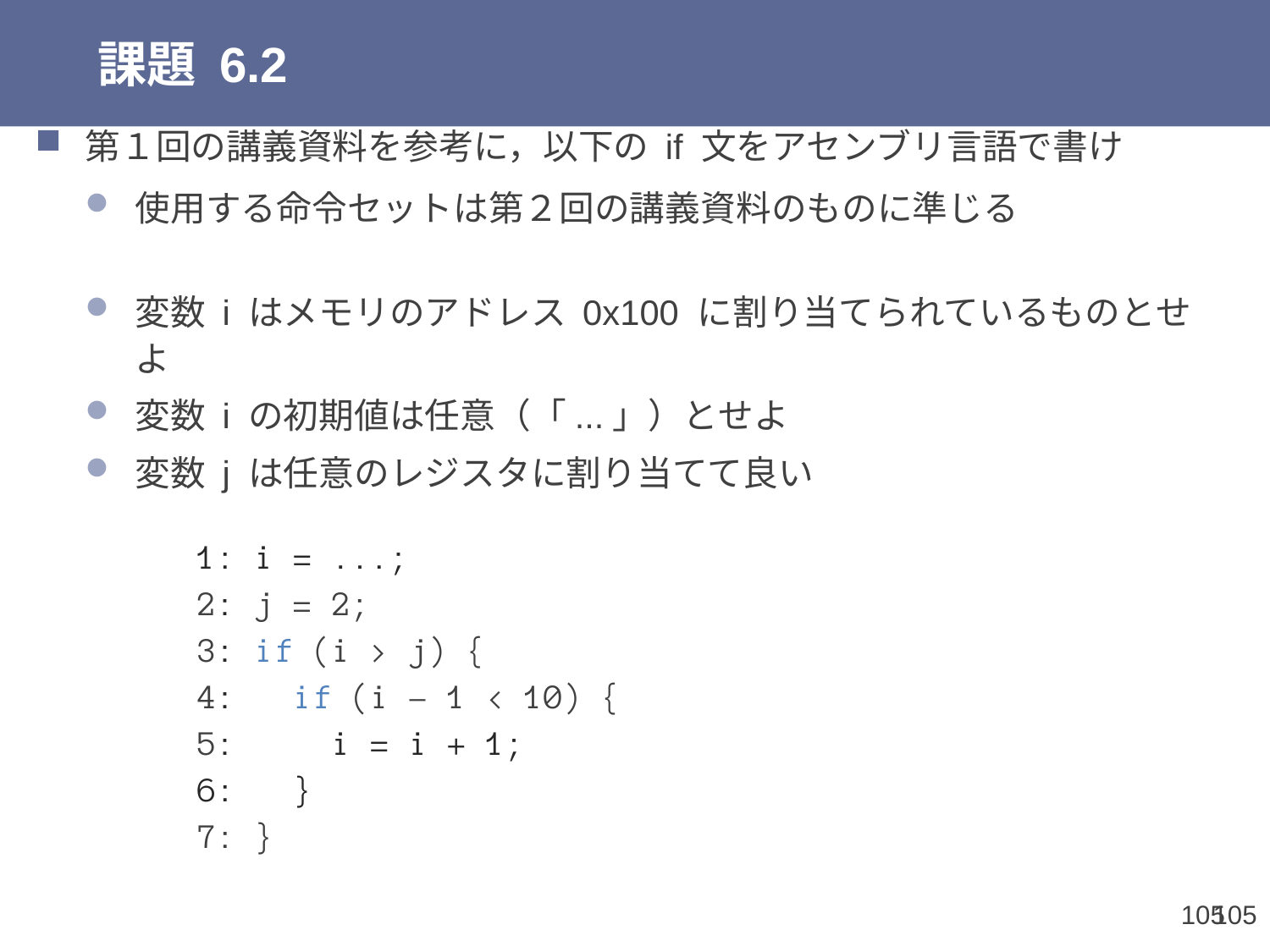

# 課題 6.2
第１回の講義資料を参考に，以下の if 文をアセンブリ言語で書け
使用する命令セットは第２回の講義資料のものに準じる
変数 i はメモリのアドレス 0x100 に割り当てられているものとせよ
変数 i の初期値は任意（「...」）とせよ
変数 j は任意のレジスタに割り当てて良い

1: i = ...;
2: j = 2;
3: if (i > j) {
4:   if (i – 1 < 10) {
5:     i = i + 1;
6:   }
7: }
105